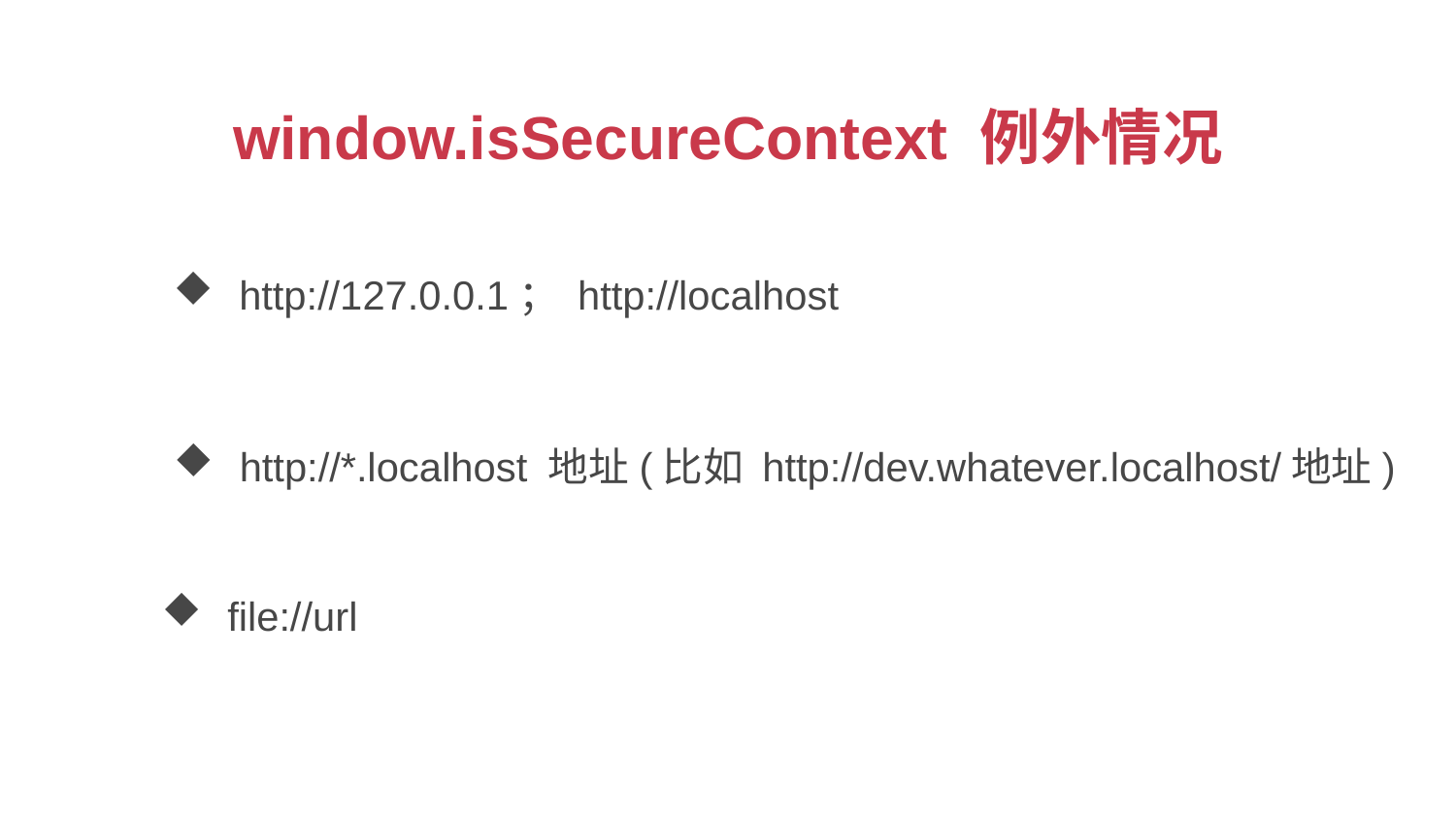

window.isSecureContext 例外情况
 http://127.0.0.1； http://localhost
 http://*.localhost 地址(比如 http://dev.whatever.localhost/地址)
 file://url